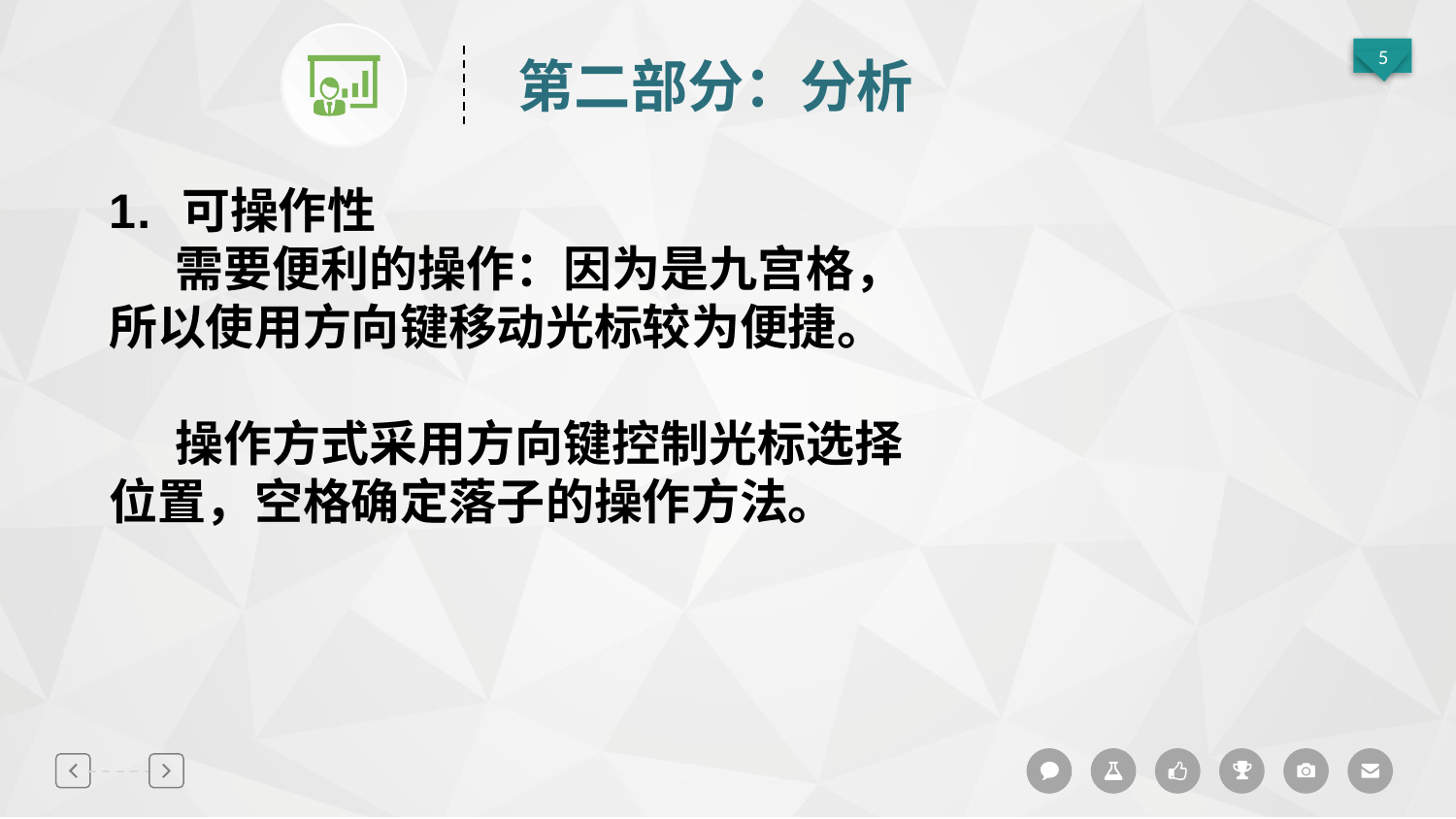

第二部分：分析
可操作性
     需要便利的操作：因为是九宫格，所以使用方向键移动光标较为便捷。

     操作方式采用方向键控制光标选择位置，空格确定落子的操作方法。